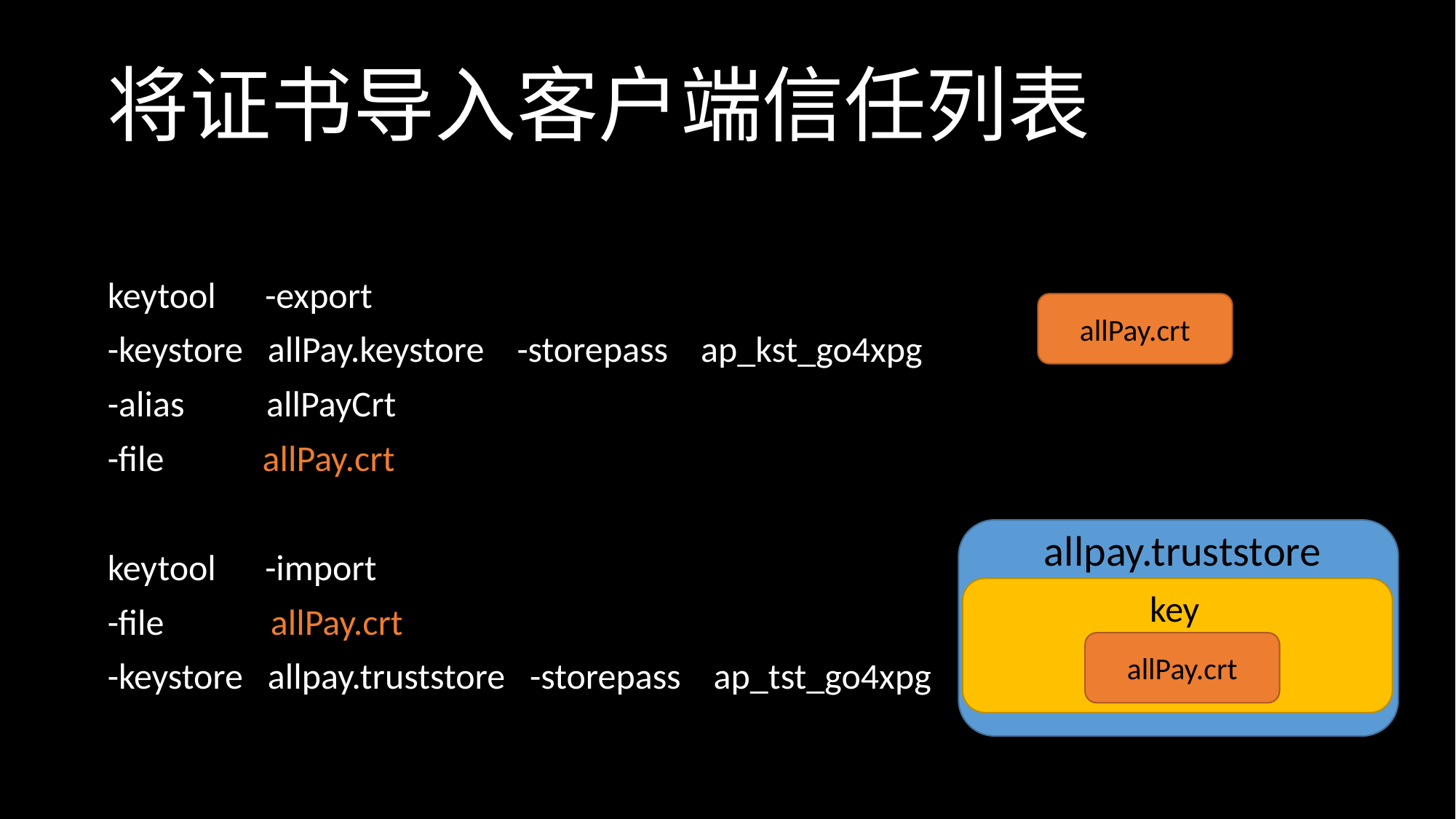

将证书导入客户端信任列表

keytool      -export
-keystore   allPay.keystore    -storepass    ap_kst_go4xpg
-alias          allPayCrt
-file            allPay.crt

keytool      -import
-file             allPay.crt
-keystore   allpay.truststore   -storepass    ap_tst_go4xpg
allPay.crt
allpay.truststore

key
allPay.crt